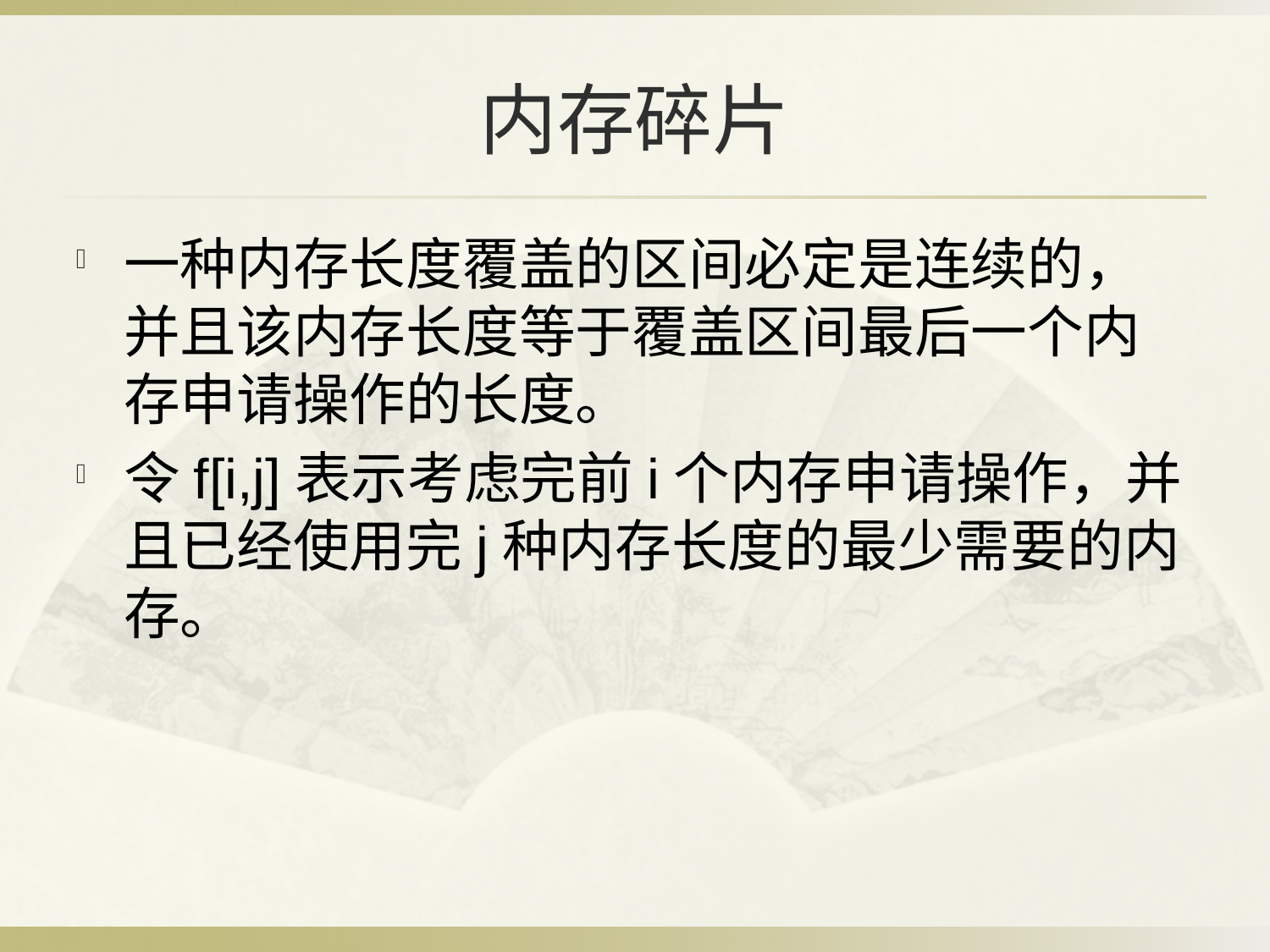

# 内存碎片
一种内存长度覆盖的区间必定是连续的，并且该内存长度等于覆盖区间最后一个内存申请操作的长度。
令f[i,j]表示考虑完前i个内存申请操作，并且已经使用完j种内存长度的最少需要的内存。